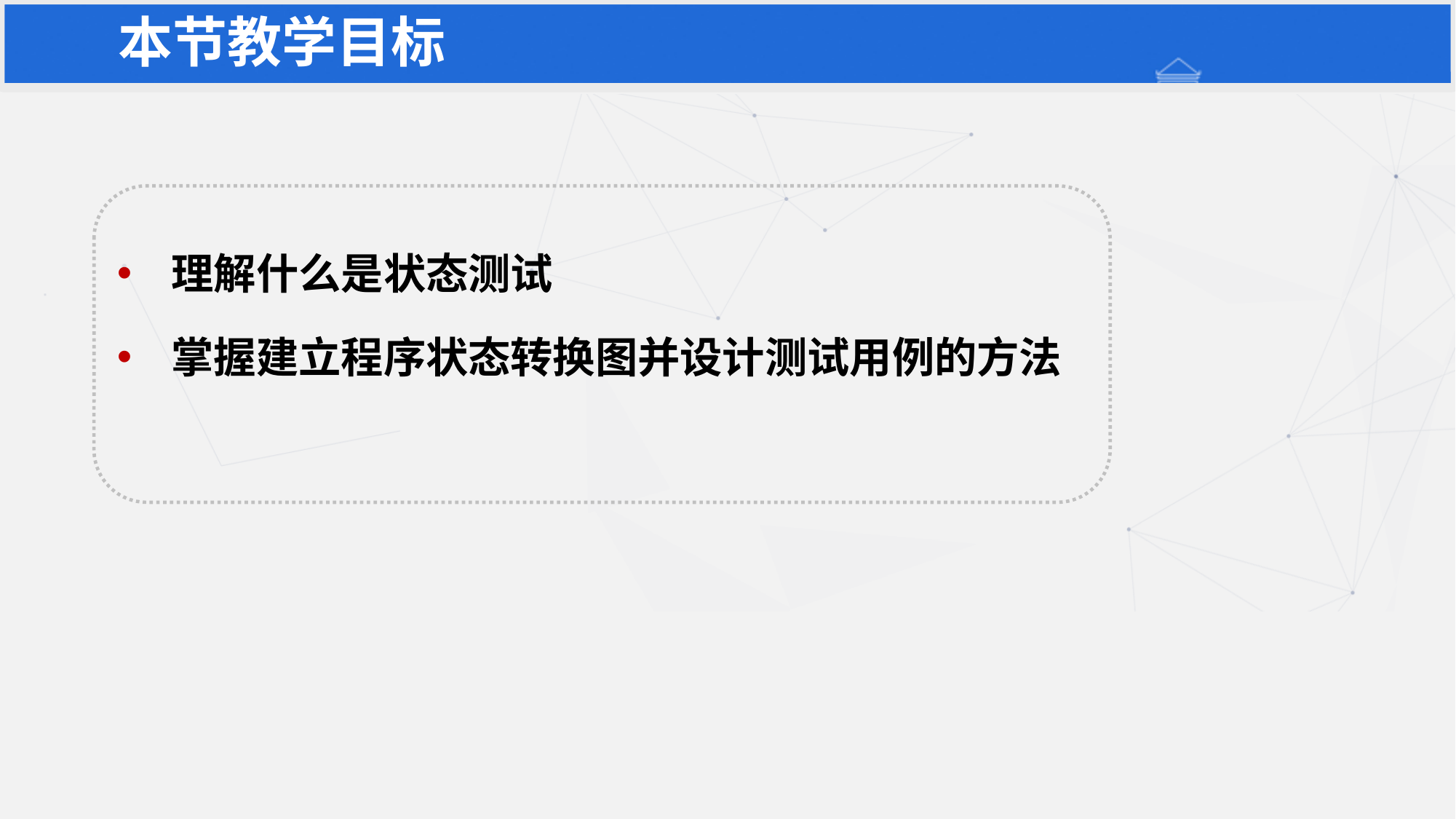

# 本节教学目标

理解什么是状态测试
掌握建立程序状态转换图并设计测试用例的方法